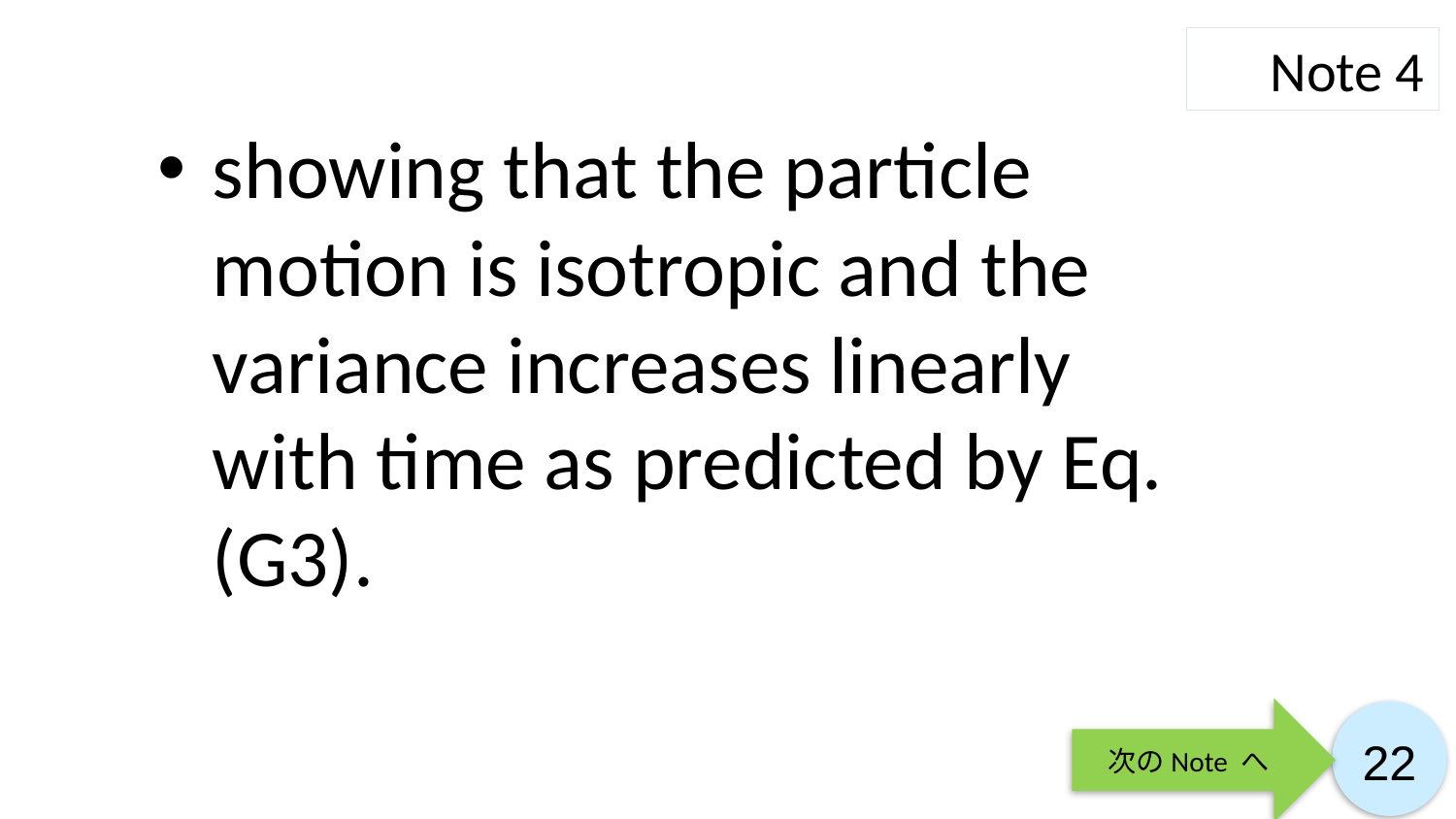

Note 4
showing that the particle motion is isotropic and the variance increases linearly with time as predicted by Eq.(G3).
次のNote へ
22
22